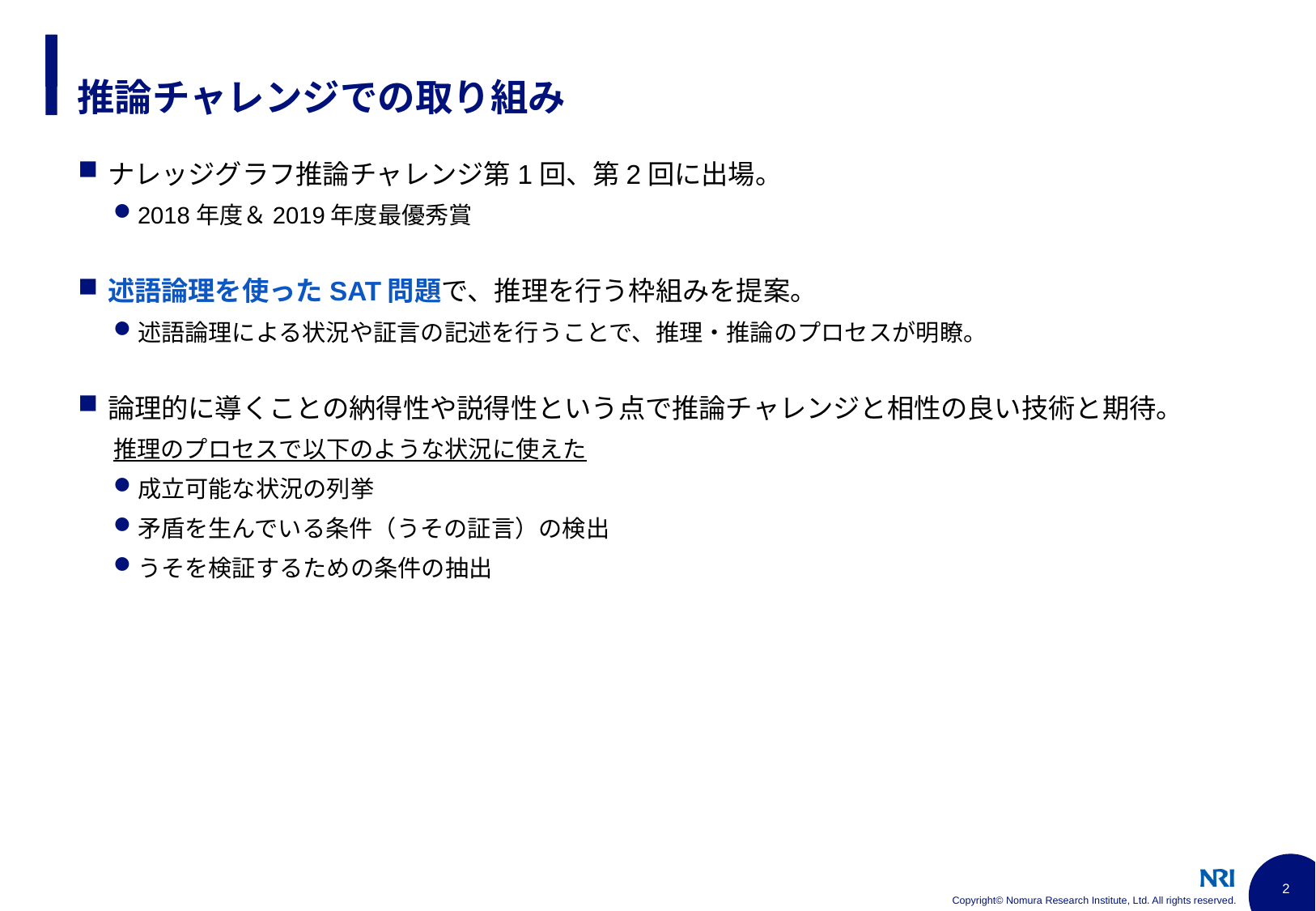

# 推論チャレンジでの取り組み
ナレッジグラフ推論チャレンジ第1回、第2回に出場。
2018年度＆2019年度最優秀賞

述語論理を使ったSAT問題で、推理を行う枠組みを提案。
述語論理による状況や証言の記述を行うことで、推理・推論のプロセスが明瞭。

論理的に導くことの納得性や説得性という点で推論チャレンジと相性の良い技術と期待。
推理のプロセスで以下のような状況に使えた
成立可能な状況の列挙
矛盾を生んでいる条件（うその証言）の検出
うそを検証するための条件の抽出